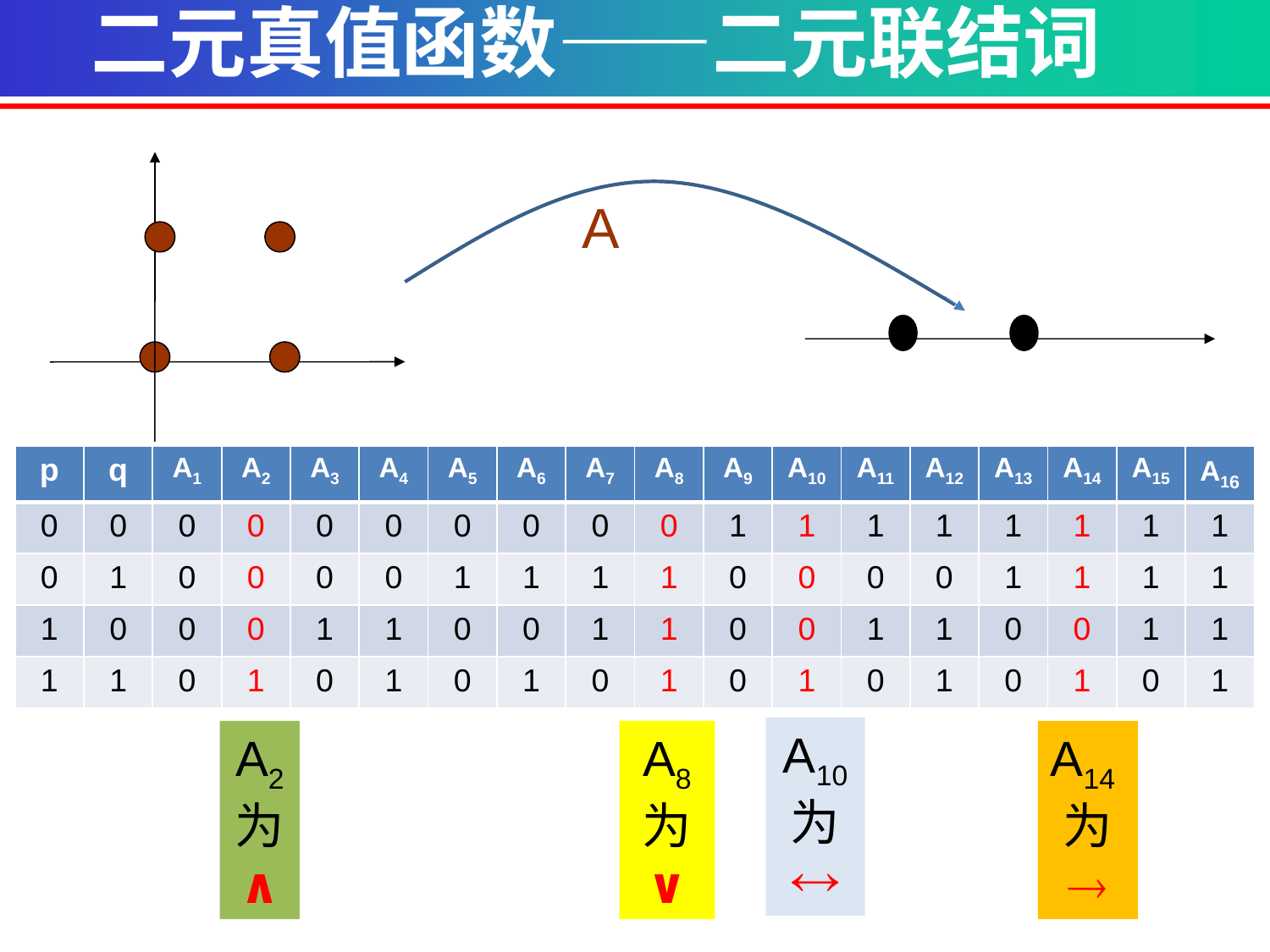

二元真值函数——二元联结词

A

| p | q | A1 | A2 | A3 | A4 | A5 | A6 | A7 | A8 | A9 | A10 | A11 | A12 | A13 | A14 | A15 | A16 |
| --- | --- | --- | --- | --- | --- | --- | --- | --- | --- | --- | --- | --- | --- | --- | --- | --- | --- |
| 0 | 0 | 0 | 0 | 0 | 0 | 0 | 0 | 0 | 0 | 1 | 1 | 1 | 1 | 1 | 1 | 1 | 1 |
| 0 | 1 | 0 | 0 | 0 | 0 | 1 | 1 | 1 | 1 | 0 | 0 | 0 | 0 | 1 | 1 | 1 | 1 |
| 1 | 0 | 0 | 0 | 1 | 1 | 0 | 0 | 1 | 1 | 0 | 0 | 1 | 1 | 0 | 0 | 1 | 1 |
| 1 | 1 | 0 | 1 | 0 | 1 | 0 | 1 | 0 | 1 | 0 | 1 | 0 | 1 | 0 | 1 | 0 | 1 |
A10
为
↔
A2
为
∧
A8
为
∨
A14为
→